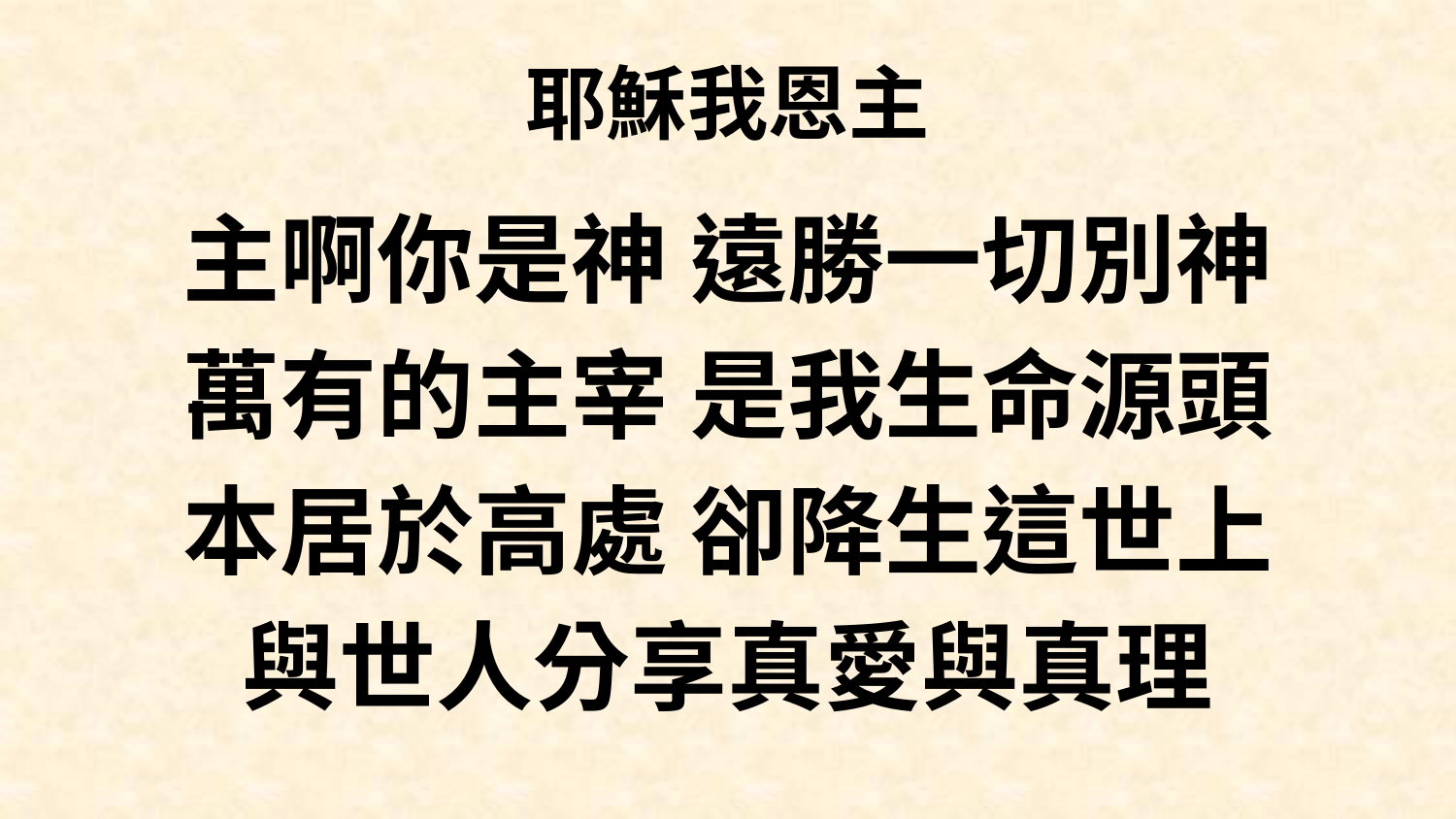

# 耶穌我恩主
主啊你是神 遠勝一切別神
萬有的主宰 是我生命源頭
本居於高處 卻降生這世上
與世人分享真愛與真理